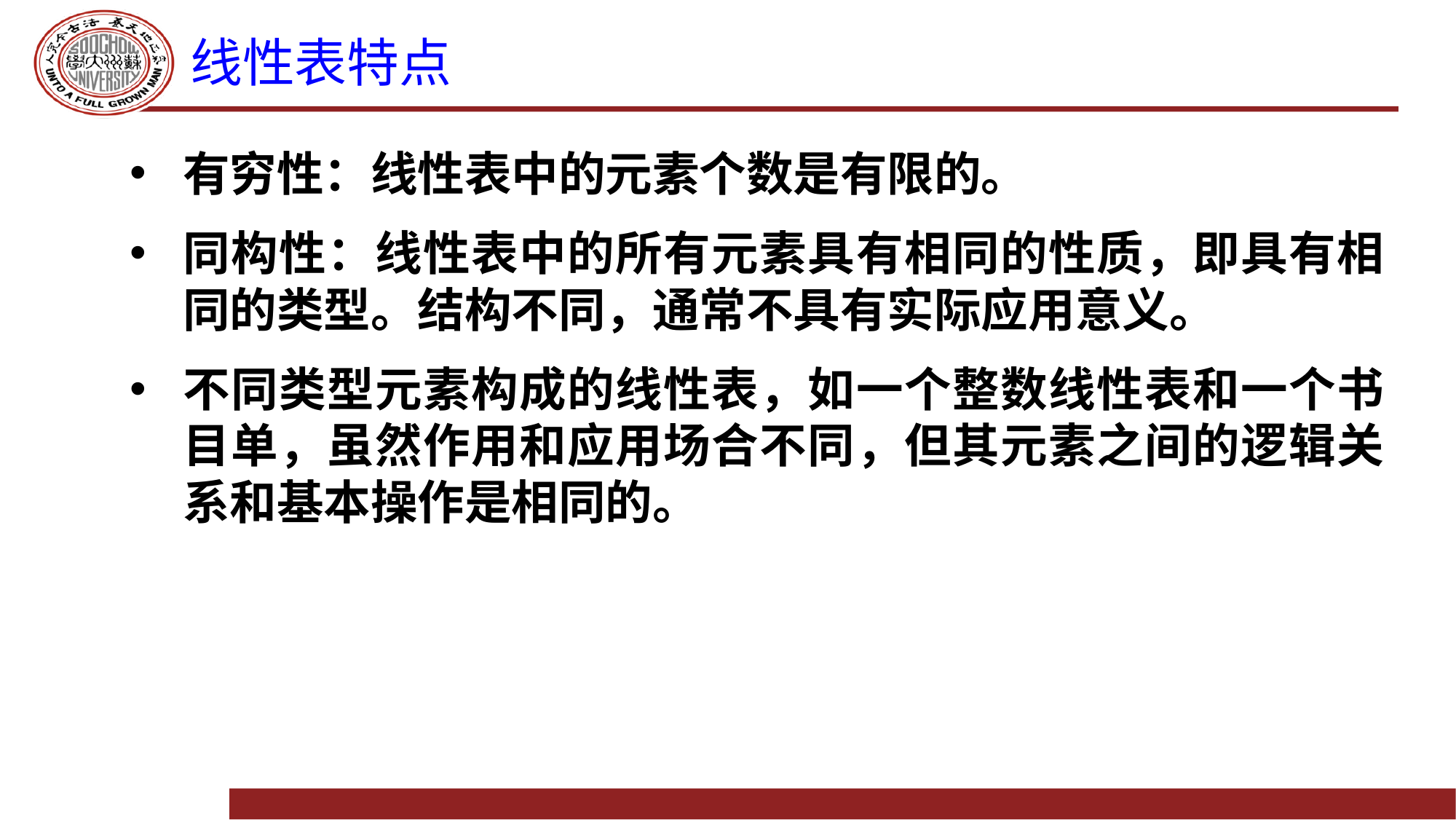

# 线性表特点
有穷性：线性表中的元素个数是有限的。
同构性：线性表中的所有元素具有相同的性质，即具有相同的类型。结构不同，通常不具有实际应用意义。
不同类型元素构成的线性表，如一个整数线性表和一个书目单，虽然作用和应用场合不同，但其元素之间的逻辑关系和基本操作是相同的。